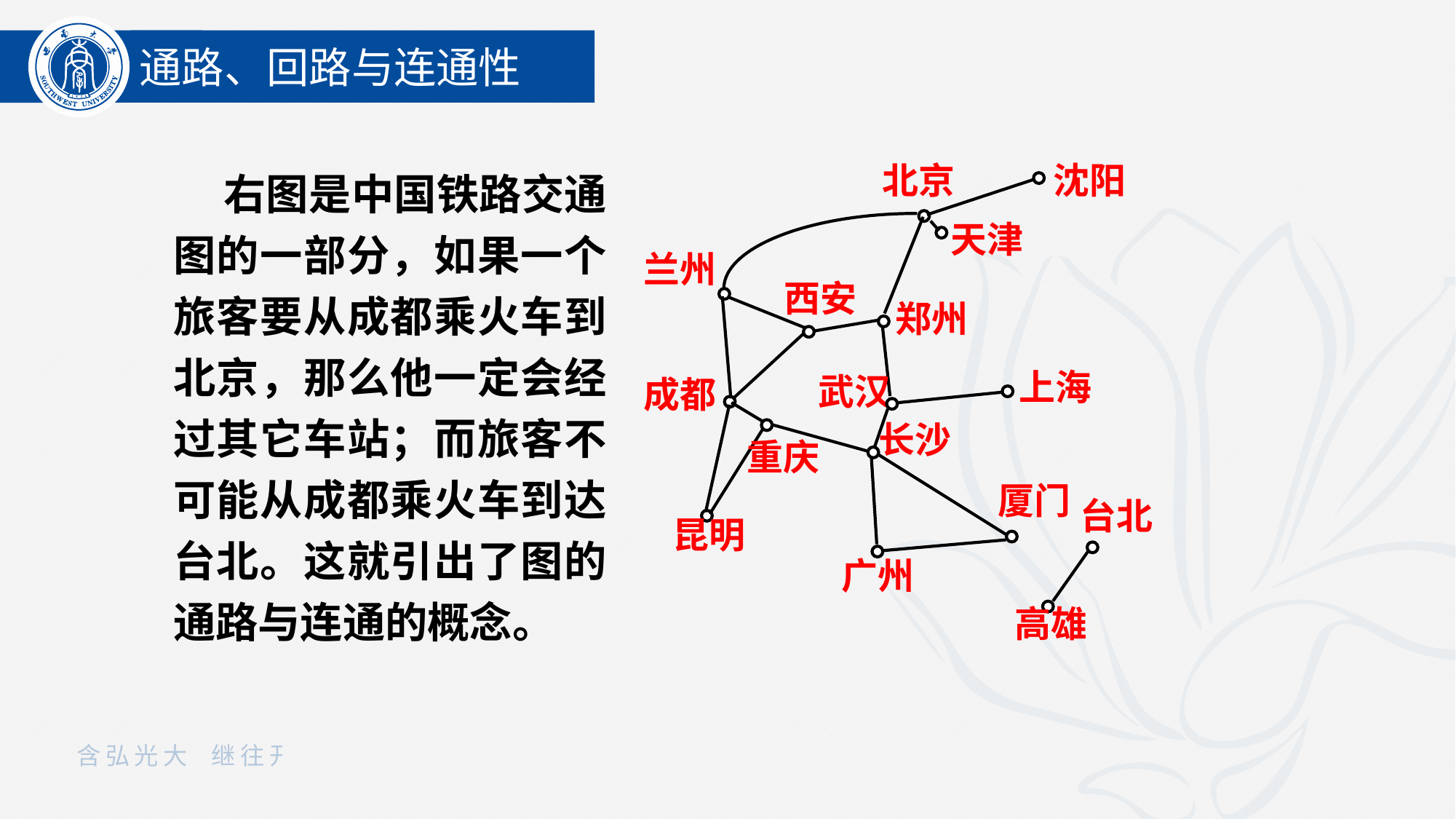

通路、回路与连通性
    右图是中国铁路交通图的一部分，如果一个旅客要从成都乘火车到北京，那么他一定会经过其它车站；而旅客不可能从成都乘火车到达台北。这就引出了图的通路与连通的概念。
北京
沈阳

天津

兰州
西安

郑州

上海
武汉
成都

长沙

重庆

厦门
台北

昆明

广州
高雄